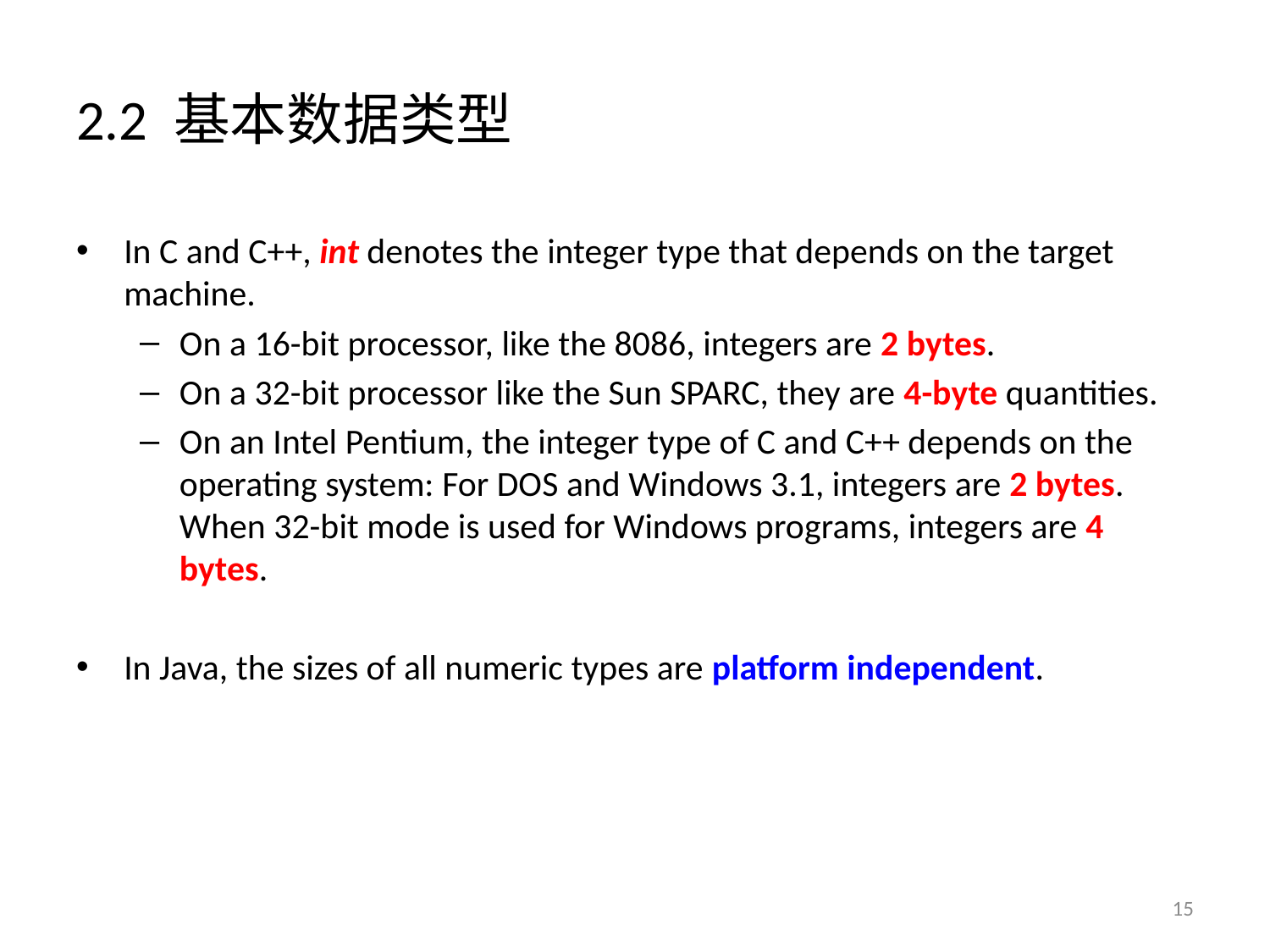

# 2.2 基本数据类型
In C and C++, int denotes the integer type that depends on the target machine.
On a 16-bit processor, like the 8086, integers are 2 bytes.
On a 32-bit processor like the Sun SPARC, they are 4-byte quantities.
On an Intel Pentium, the integer type of C and C++ depends on the operating system: For DOS and Windows 3.1, integers are 2 bytes. When 32-bit mode is used for Windows programs, integers are 4 bytes.

In Java, the sizes of all numeric types are platform independent.
15